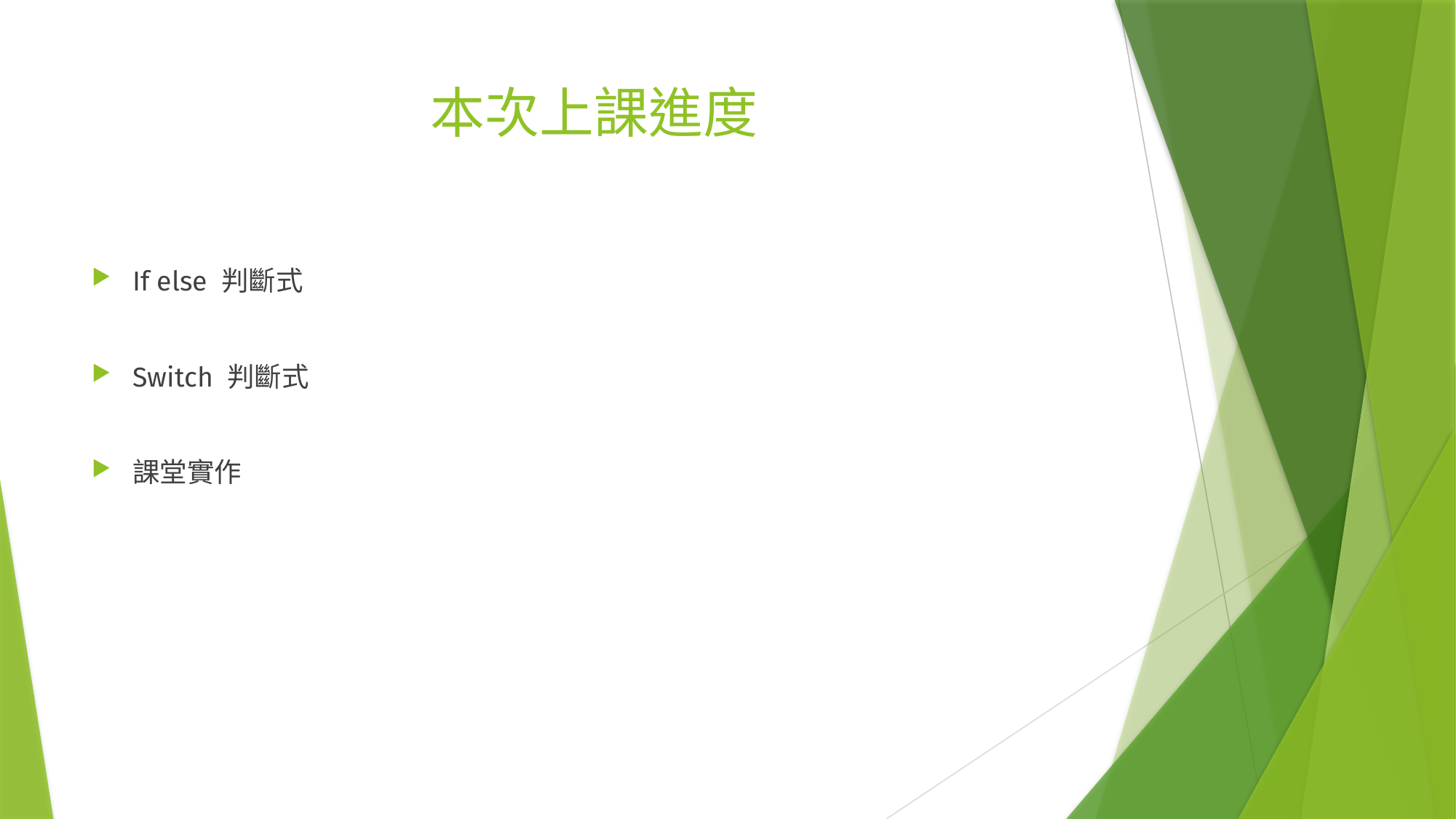

# 本次上課進度
If else 判斷式

Switch 判斷式

課堂實作